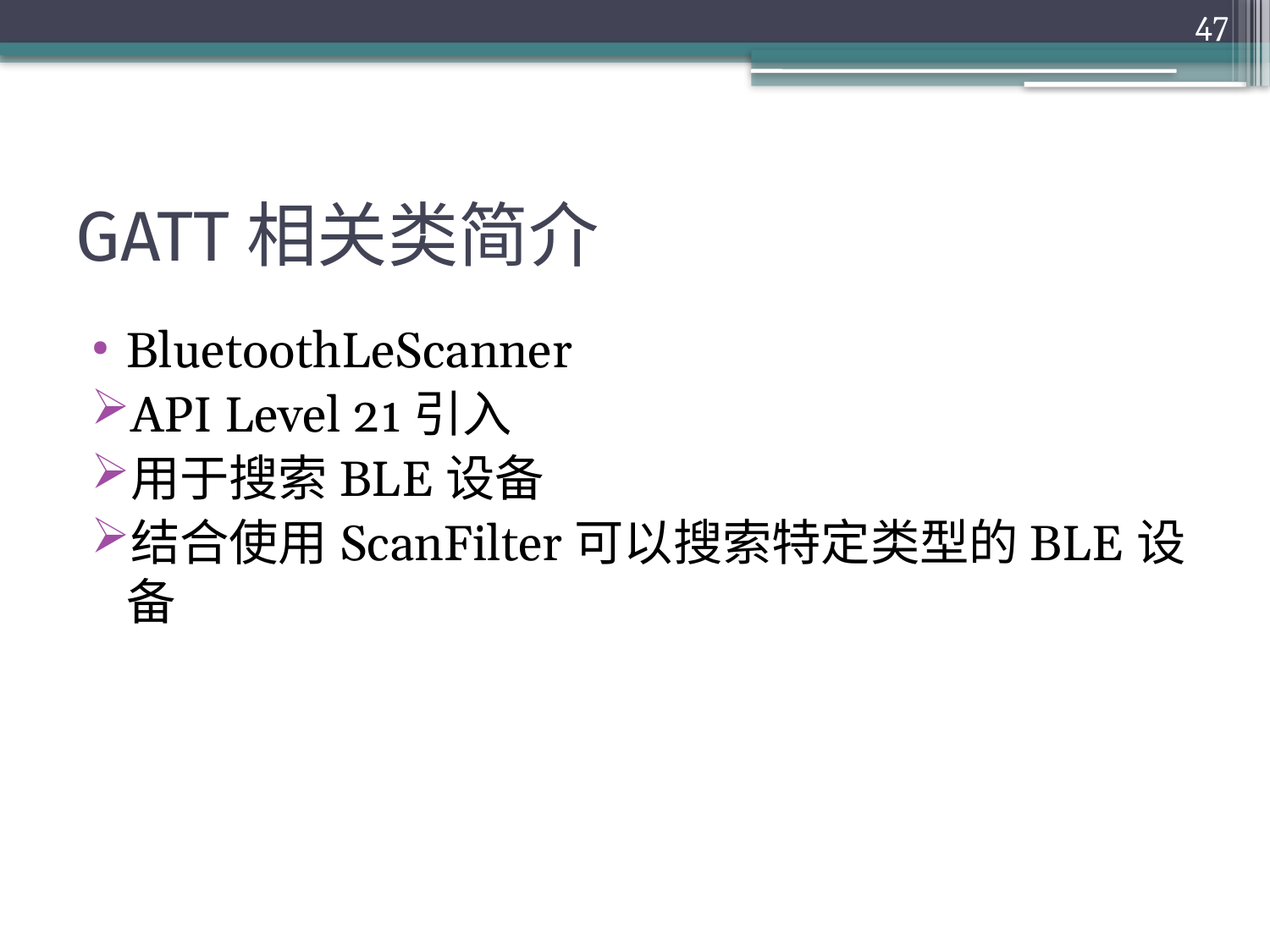

47
# GATT相关类简介
BluetoothLeScanner
API Level 21引入
用于搜索BLE设备
结合使用ScanFilter可以搜索特定类型的BLE设备